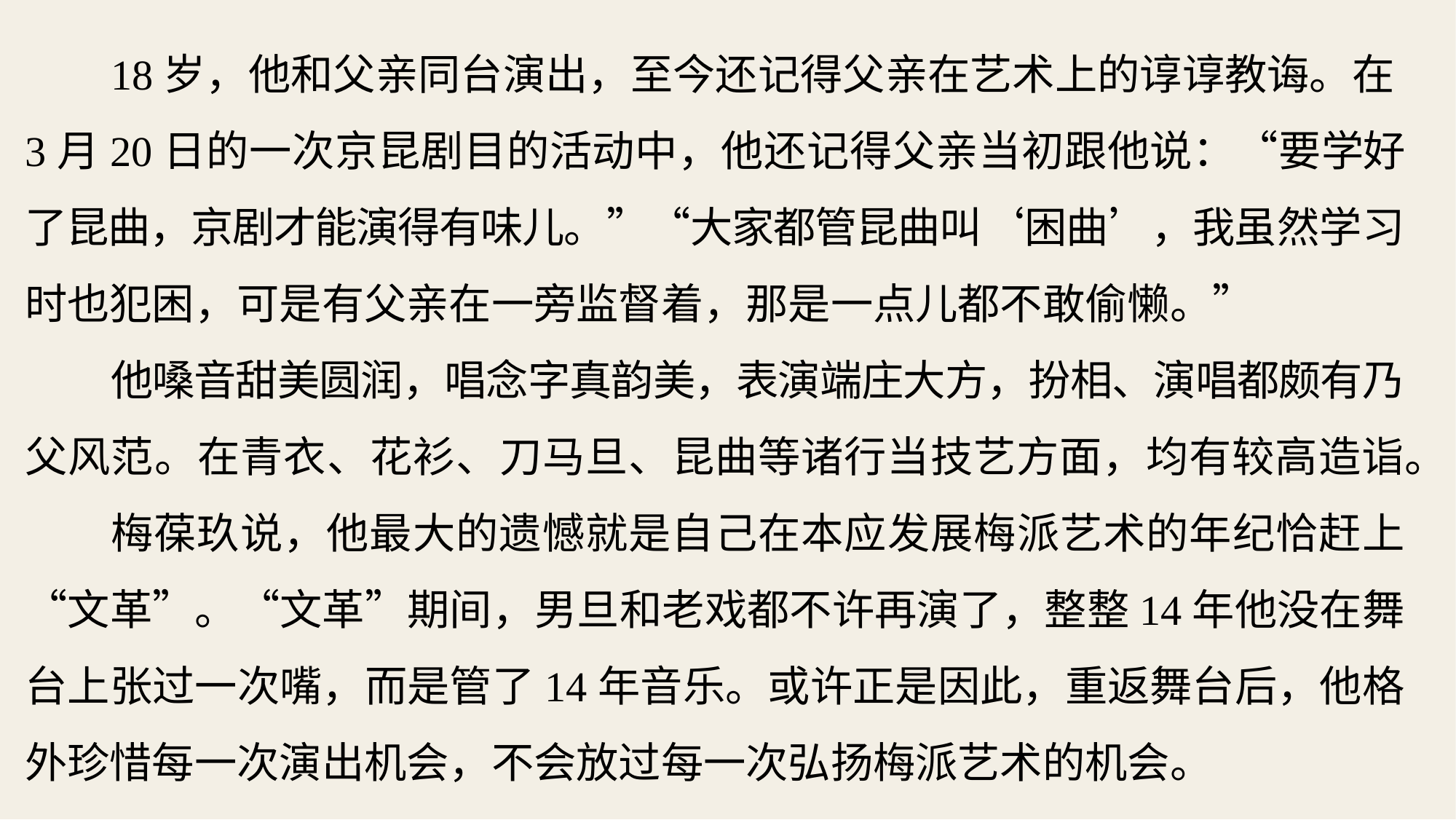

18岁，他和父亲同台演出，至今还记得父亲在艺术上的谆谆教诲。在3月20日的一次京昆剧目的活动中，他还记得父亲当初跟他说：“要学好了昆曲，京剧才能演得有味儿。”“大家都管昆曲叫‘困曲’，我虽然学习时也犯困，可是有父亲在一旁监督着，那是一点儿都不敢偷懒。”
他嗓音甜美圆润，唱念字真韵美，表演端庄大方，扮相、演唱都颇有乃父风范。在青衣、花衫、刀马旦、昆曲等诸行当技艺方面，均有较高造诣。
梅葆玖说，他最大的遗憾就是自己在本应发展梅派艺术的年纪恰赶上“文革”。“文革”期间，男旦和老戏都不许再演了，整整14年他没在舞台上张过一次嘴，而是管了14年音乐。或许正是因此，重返舞台后，他格外珍惜每一次演出机会，不会放过每一次弘扬梅派艺术的机会。